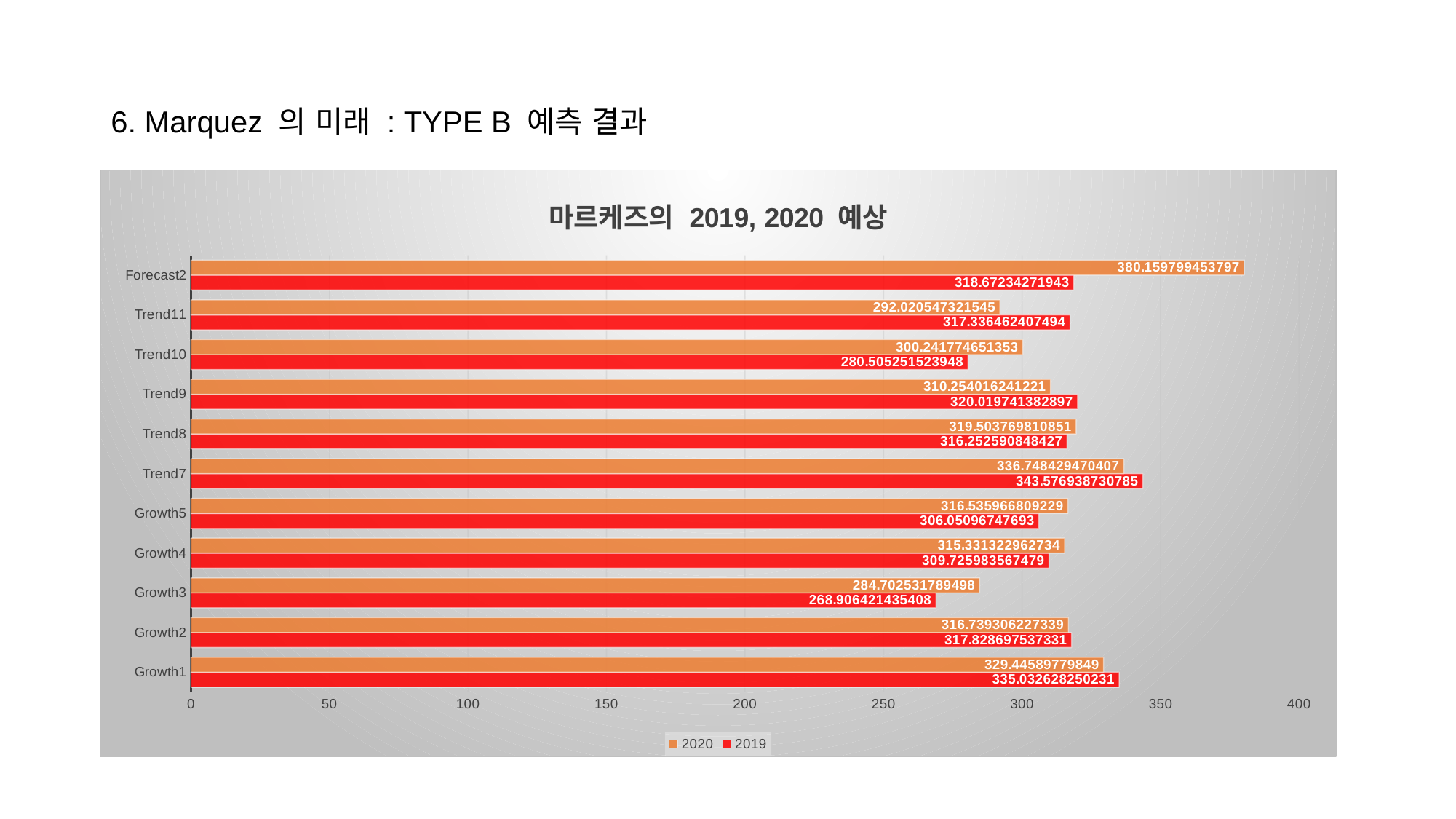

# 6. Marquez 의 미래 : TYPE B 예측 결과

### Chart: 마르케즈의 2019, 2020 예상

| Category | 2019 | 2020 |
|---|---|---|
| Growth1 | 335.0326282502307 | 329.44589779849025 |
| Growth2 | 317.82869753733144 | 316.739306227339 |
| Growth3 | 268.90642143540754 | 284.70253178949787 |
| Growth4 | 309.7259835674785 | 315.3313229627344 |
| Growth5 | 306.05096747693034 | 316.5359668092288 |
| Trend7 | 343.57693873078483 | 336.7484294704074 |
| Trend8 | 316.25259084842725 | 319.50376981085094 |
| Trend9 | 320.0197413828965 | 310.2540162412205 |
| Trend10 | 280.50525152394783 | 300.24177465135256 |
| Trend11 | 317.3364624074941 | 292.02054732154505 |
| Forecast2 | 318.6723427194299 | 380.15979945379655 |